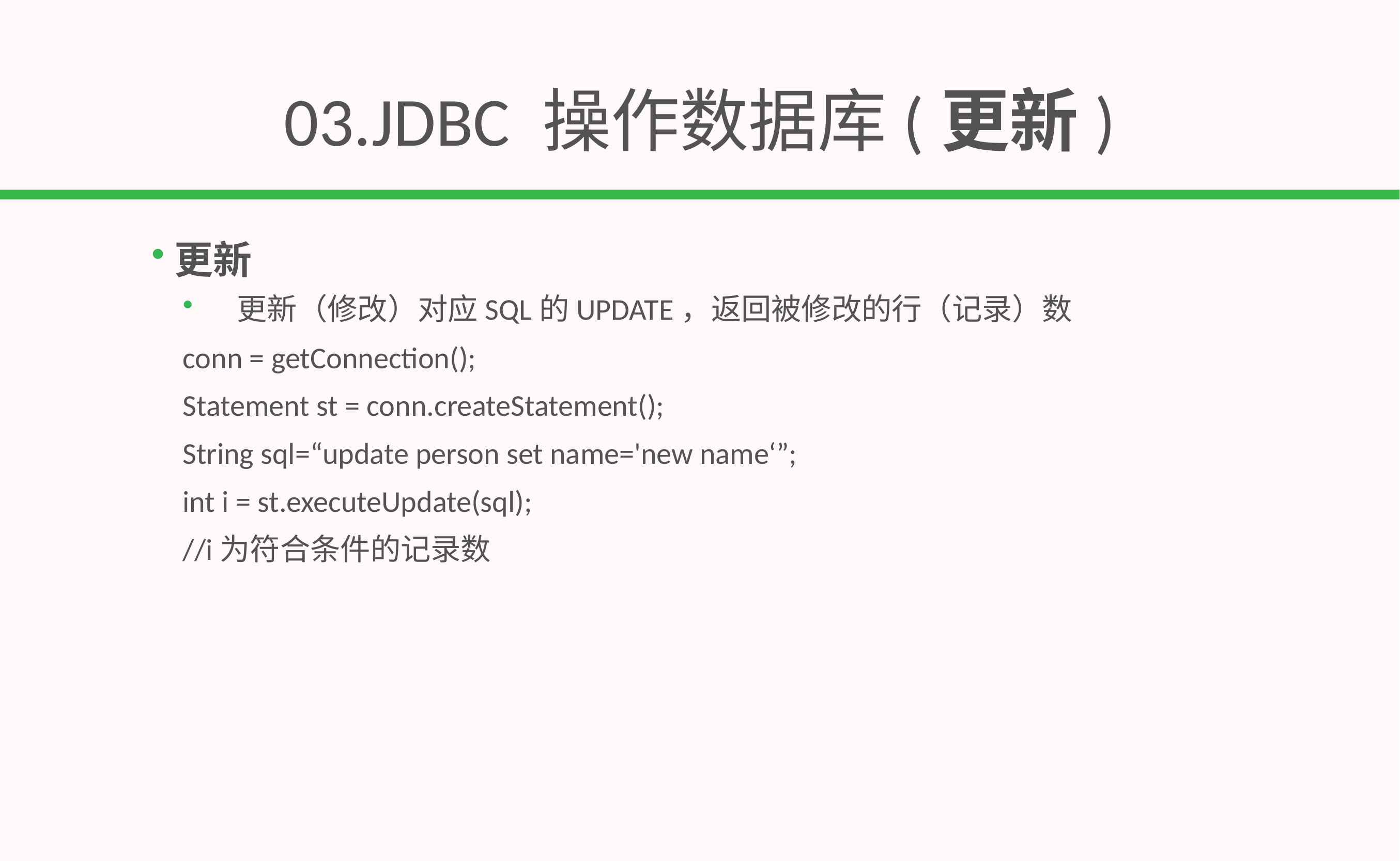

# 03.JDBC 操作数据库(更新)
更新
更新（修改）对应SQL的UPDATE，返回被修改的行（记录）数
conn = getConnection();
Statement st = conn.createStatement();
String sql=“update person set name='new name‘”;
int i = st.executeUpdate(sql);
//i为符合条件的记录数